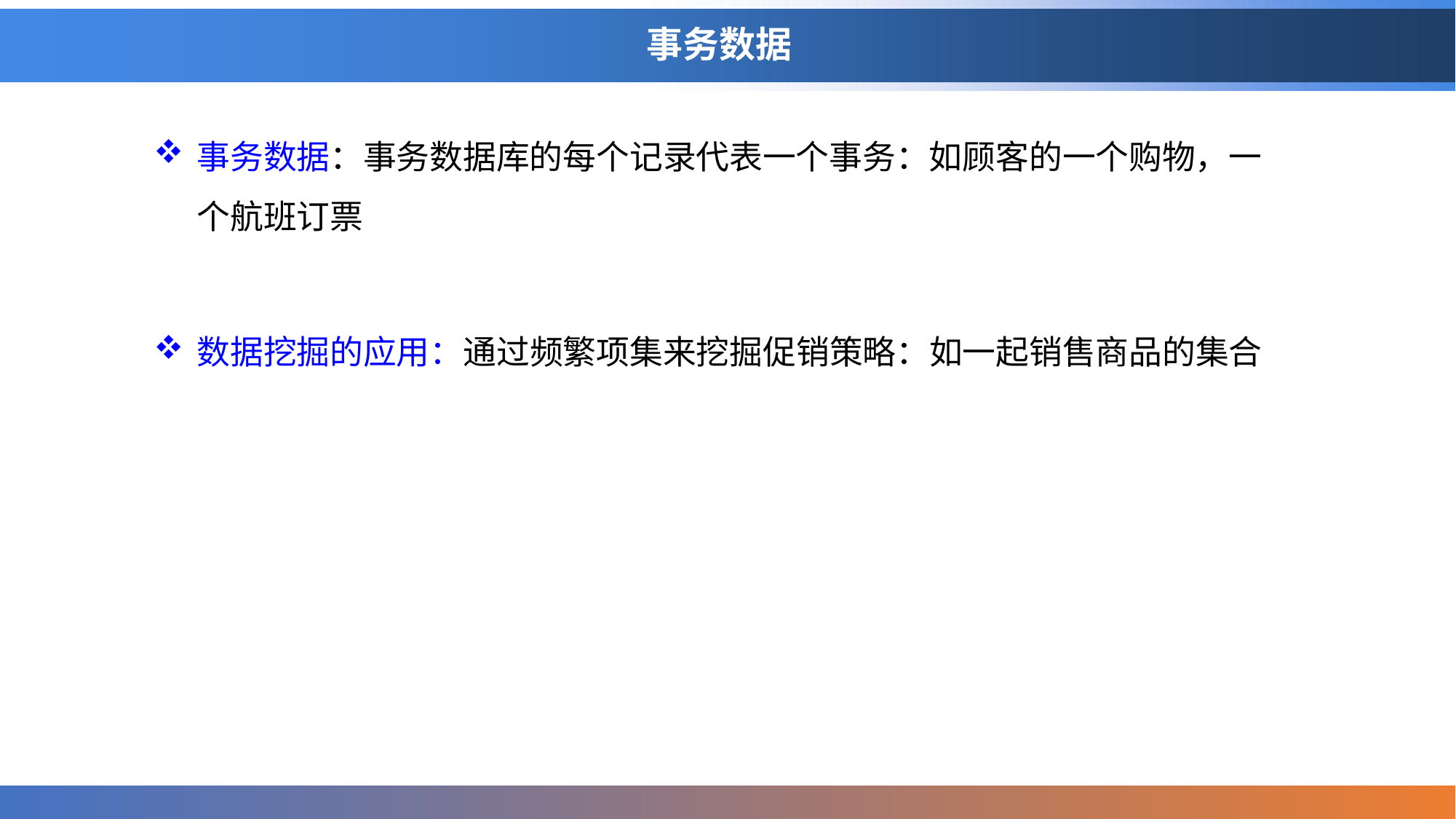

# 事务数据
事务数据：事务数据库的每个记录代表一个事务：如顾客的一个购物，一个航班订票

数据挖掘的应用：通过频繁项集来挖掘促销策略：如一起销售商品的集合